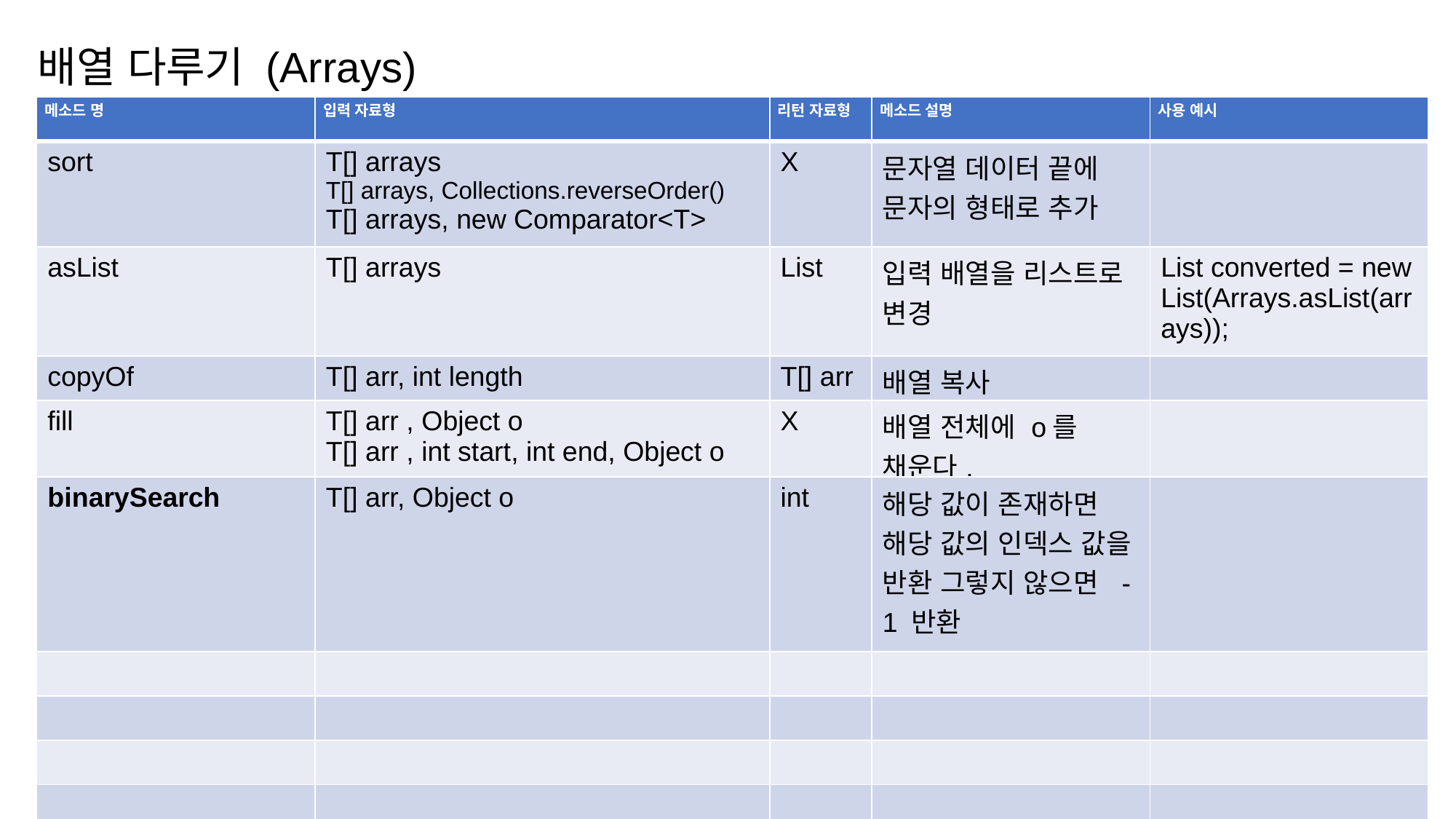

배열 다루기 (Arrays)
| 메소드 명 | 입력 자료형 | 리턴 자료형 | 메소드 설명 | 사용 예시 |
| --- | --- | --- | --- | --- |
| sort | T[] arrays T[] arrays, Collections.reverseOrder() T[] arrays, new Comparator<T> | X | 문자열 데이터 끝에 문자의 형태로 추가 |  |
| asList | T[] arrays | List | 입력 배열을 리스트로 변경 | List converted = new List(Arrays.asList(arrays)); |
| copyOf | T[] arr, int length | T[] arr | 배열 복사 |  |
| fill | T[] arr , Object o T[] arr , int start, int end, Object o | X | 배열 전체에 o를 채운다. |  |
| binarySearch | T[] arr, Object o | int | 해당 값이 존재하면 해당 값의 인덱스 값을 반환 그렇지 않으면  -1 반환 |  |
|  |  |  |  |  |
|  |  |  |  |  |
|  |  |  |  |  |
|  |  |  |  |  |
|  |  |  |  |  |